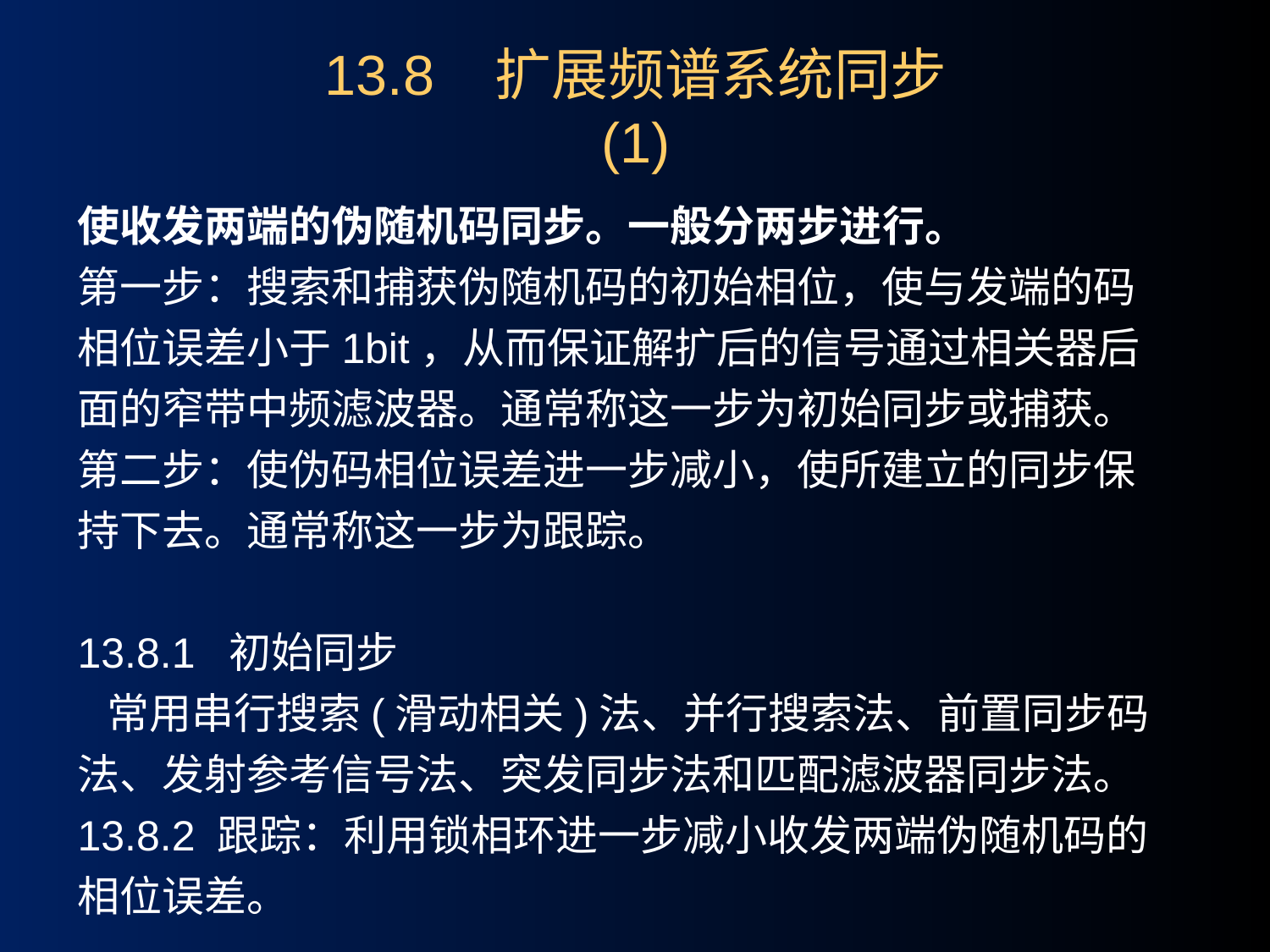

# 13.8   扩展频谱系统同步 (1)
使收发两端的伪随机码同步。一般分两步进行。
第一步：搜索和捕获伪随机码的初始相位，使与发端的码相位误差小于1bit，从而保证解扩后的信号通过相关器后面的窄带中频滤波器。通常称这一步为初始同步或捕获。
第二步：使伪码相位误差进一步减小，使所建立的同步保持下去。通常称这一步为跟踪。

13.8.1  初始同步
  常用串行搜索(滑动相关)法、并行搜索法、前置同步码法、发射参考信号法、突发同步法和匹配滤波器同步法。
13.8.2 跟踪：利用锁相环进一步减小收发两端伪随机码的相位误差。